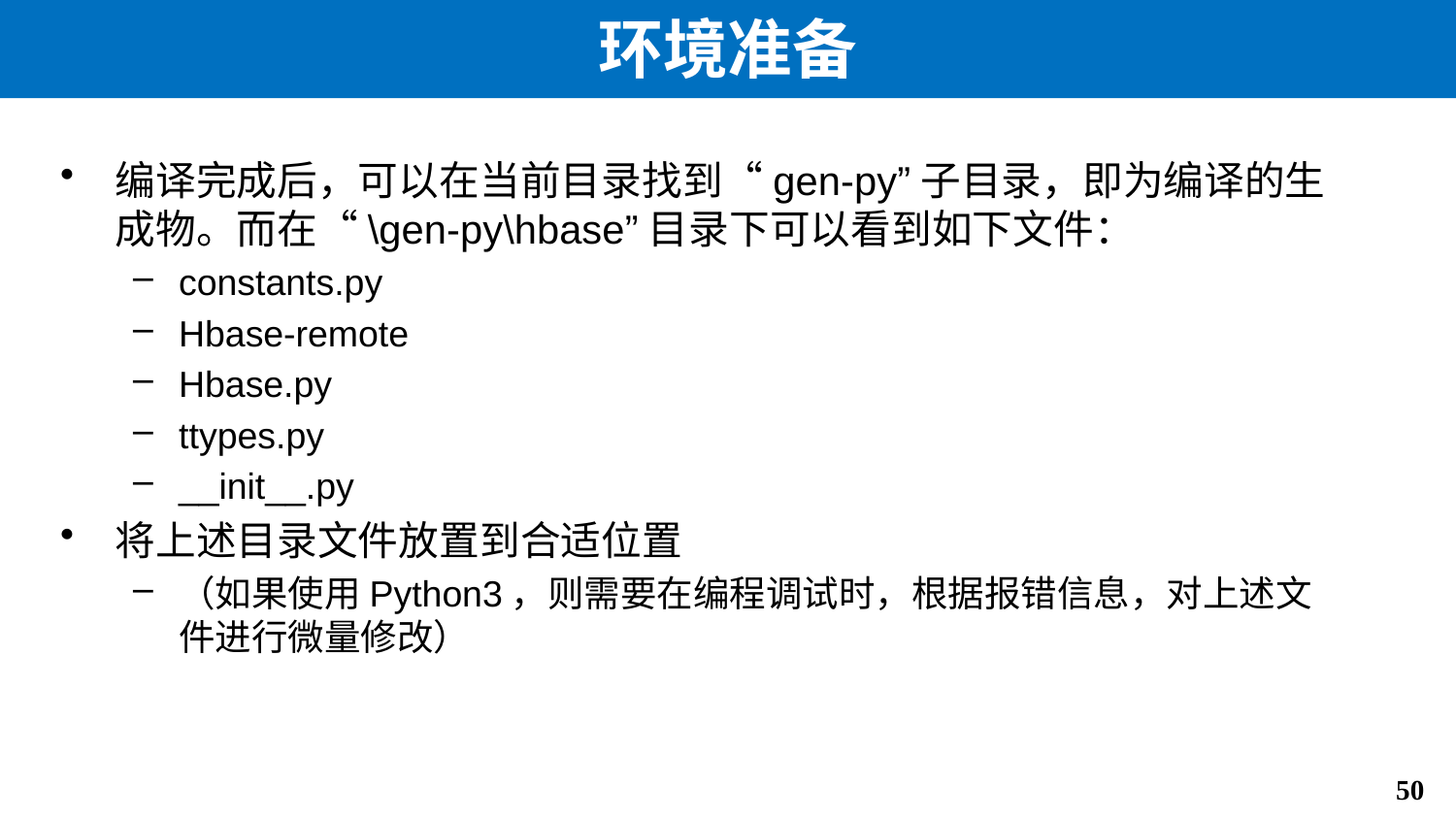

# 环境准备
编译完成后，可以在当前目录找到“gen-py”子目录，即为编译的生成物。而在“\gen-py\hbase”目录下可以看到如下文件：
constants.py
Hbase-remote
Hbase.py
ttypes.py
__init__.py
将上述目录文件放置到合适位置
（如果使用Python3，则需要在编程调试时，根据报错信息，对上述文件进行微量修改）